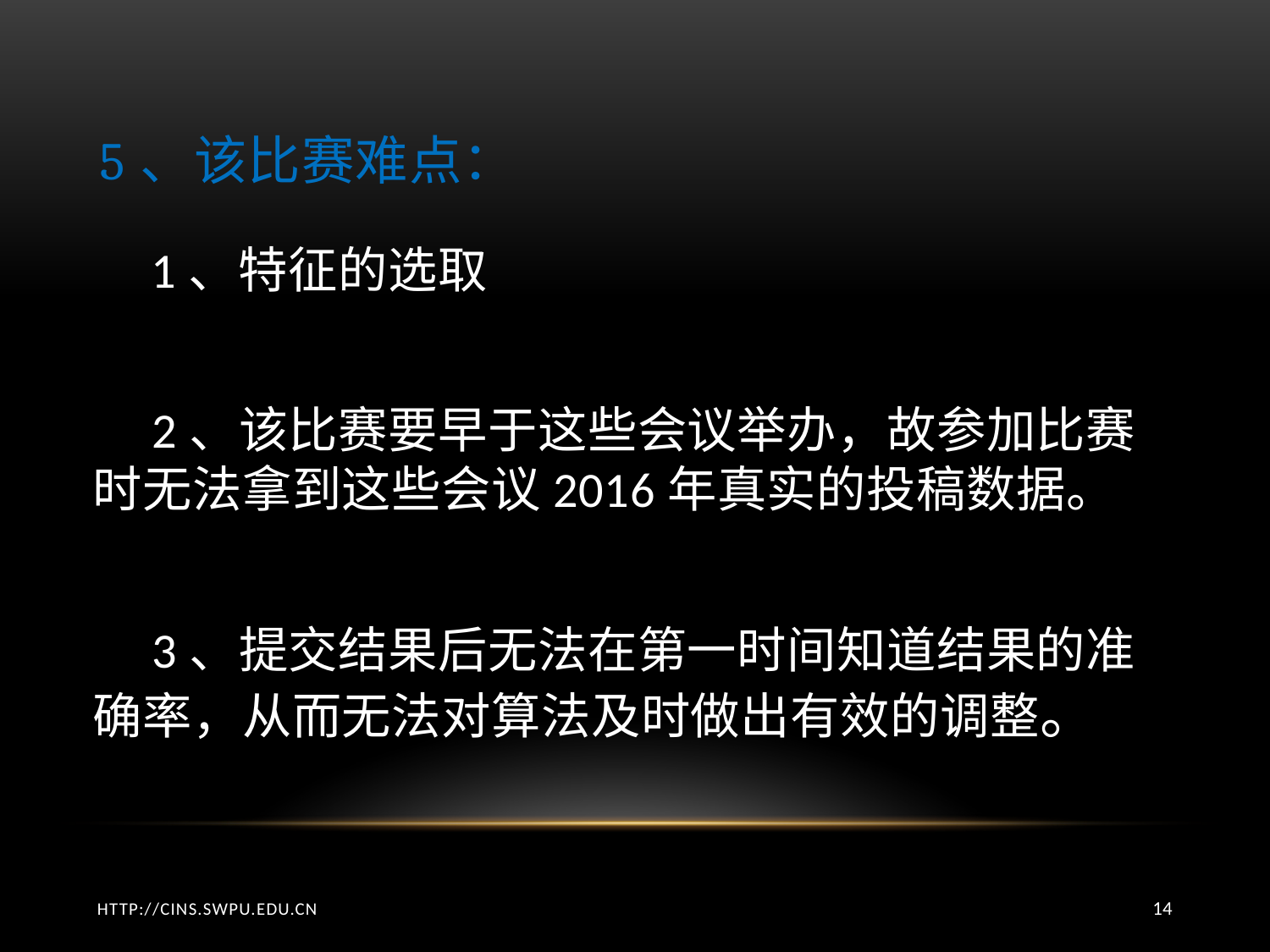

# 5、该比赛难点：
        1、特征的选取

     2、该比赛要早于这些会议举办，故参加比赛时无法拿到这些会议2016年真实的投稿数据。

     3、提交结果后无法在第一时间知道结果的准确率，从而无法对算法及时做出有效的调整。
http://cins.swpu.edu.cn
14